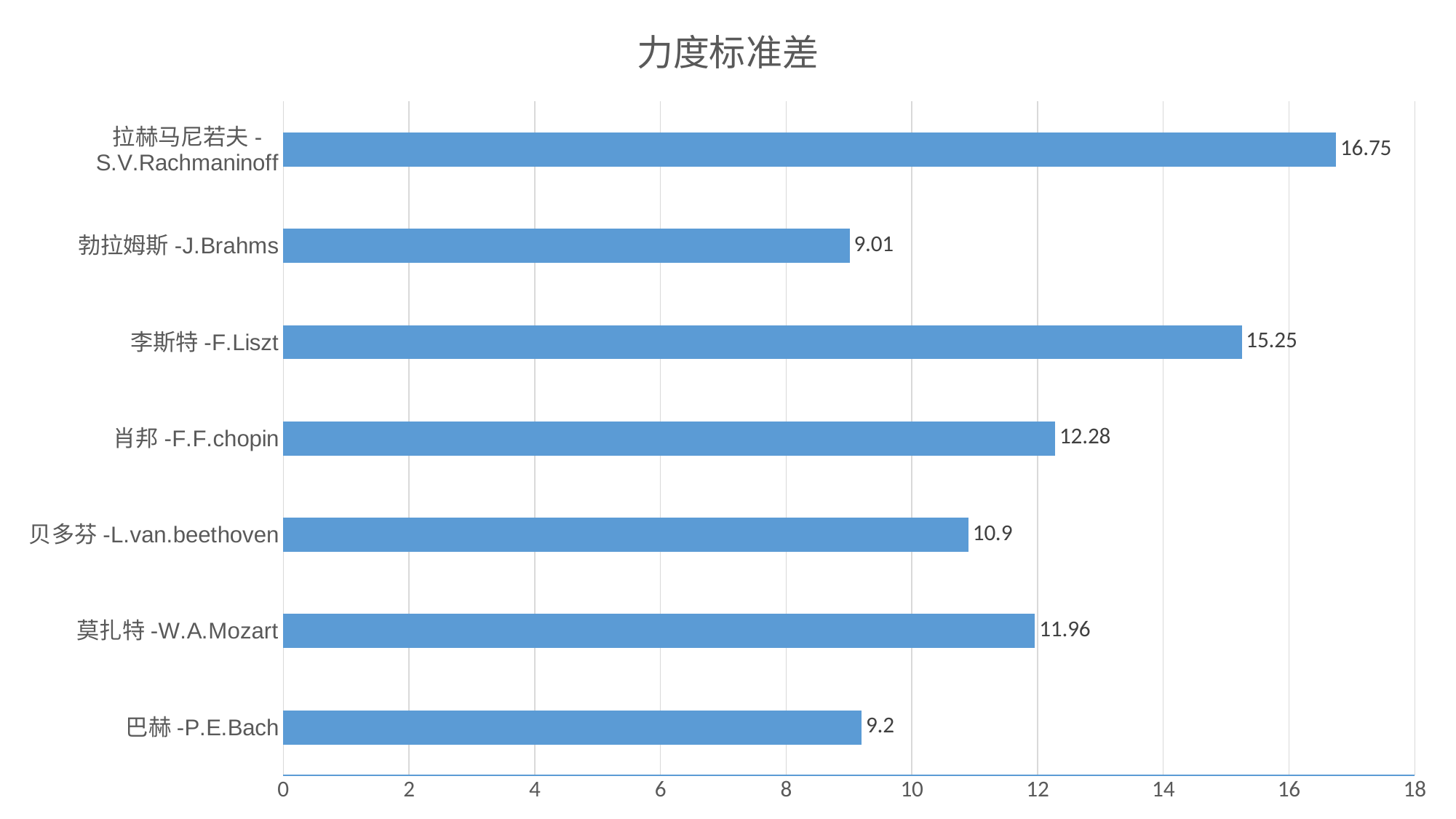

### Chart:

| Category | 力度标准差 |
|---|---|
| 巴赫-P.E.Bach | 9.2 |
| 莫扎特-W.A.Mozart | 11.96 |
| 贝多芬-L.van.beethoven | 10.9 |
| 肖邦-F.F.chopin | 12.28 |
| 李斯特-F.Liszt | 15.25 |
| 勃拉姆斯-J.Brahms | 9.01 |
| 拉赫马尼若夫-S.V.Rachmaninoff | 16.75 |